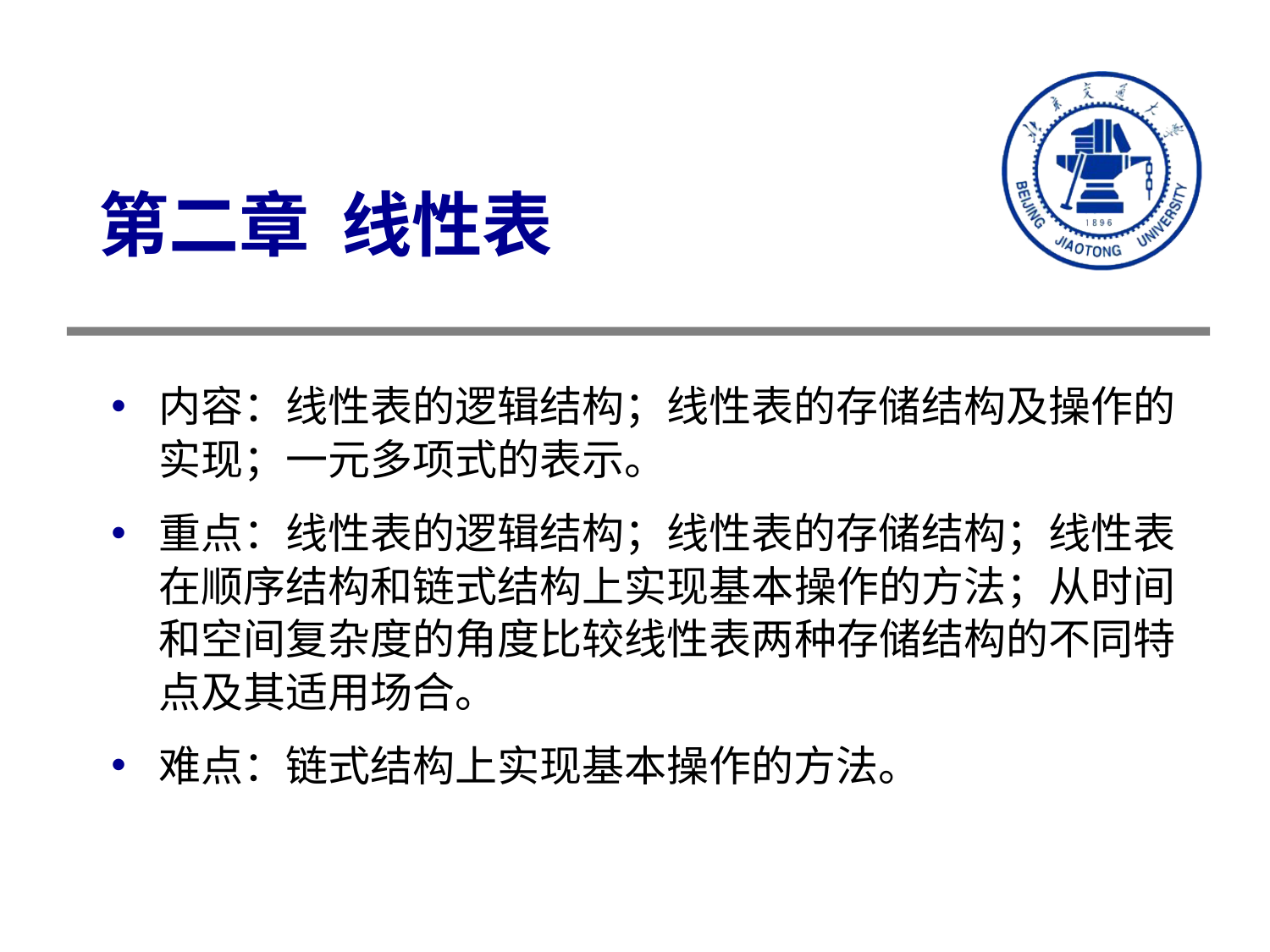

# 第二章  线性表
内容：线性表的逻辑结构；线性表的存储结构及操作的实现；一元多项式的表示。
重点：线性表的逻辑结构；线性表的存储结构；线性表在顺序结构和链式结构上实现基本操作的方法；从时间和空间复杂度的角度比较线性表两种存储结构的不同特点及其适用场合。
难点：链式结构上实现基本操作的方法。